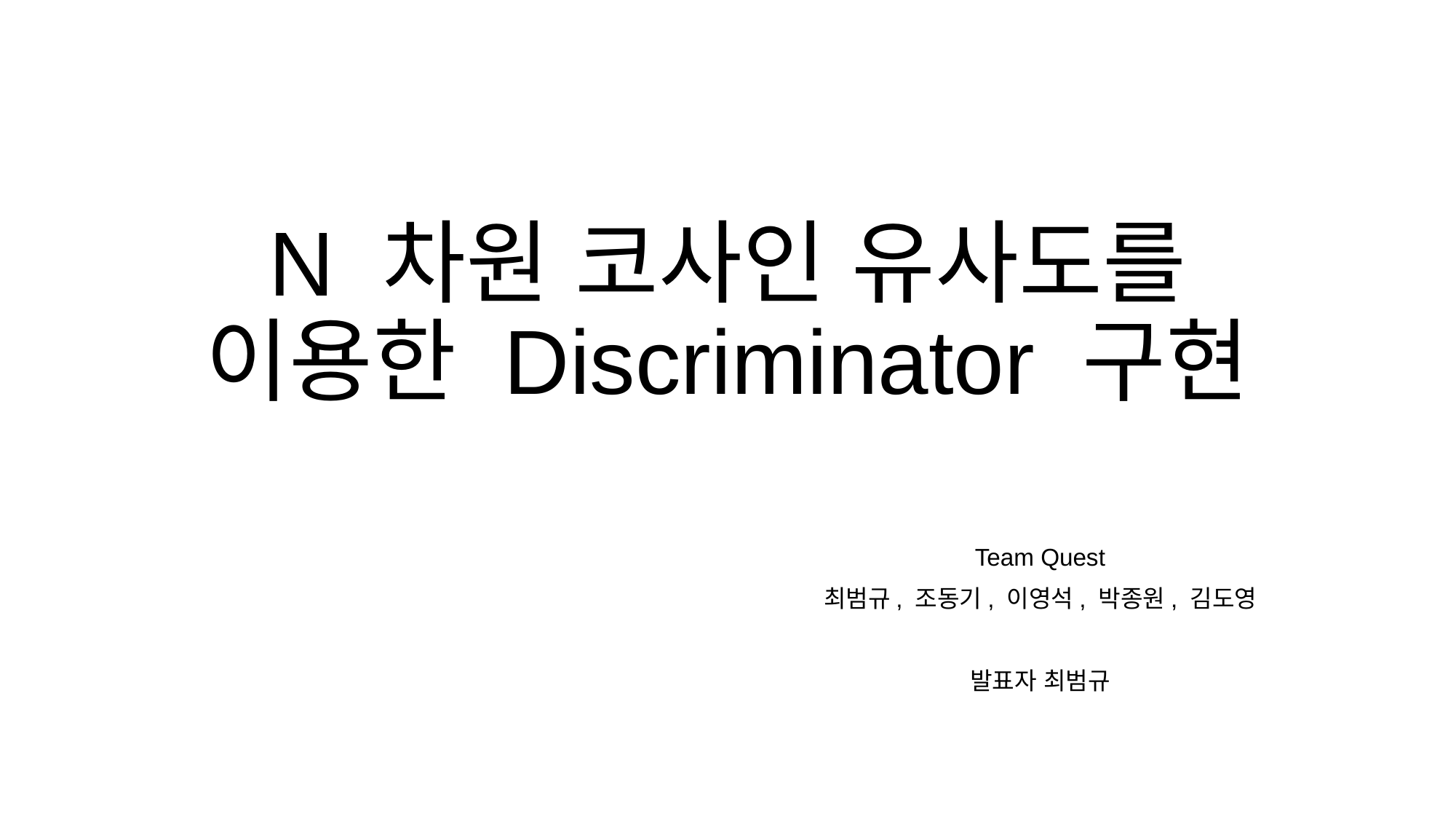

# N 차원 코사인 유사도를 이용한 Discriminator 구현
Team Quest
최범규, 조동기, 이영석, 박종원, 김도영

발표자 최범규